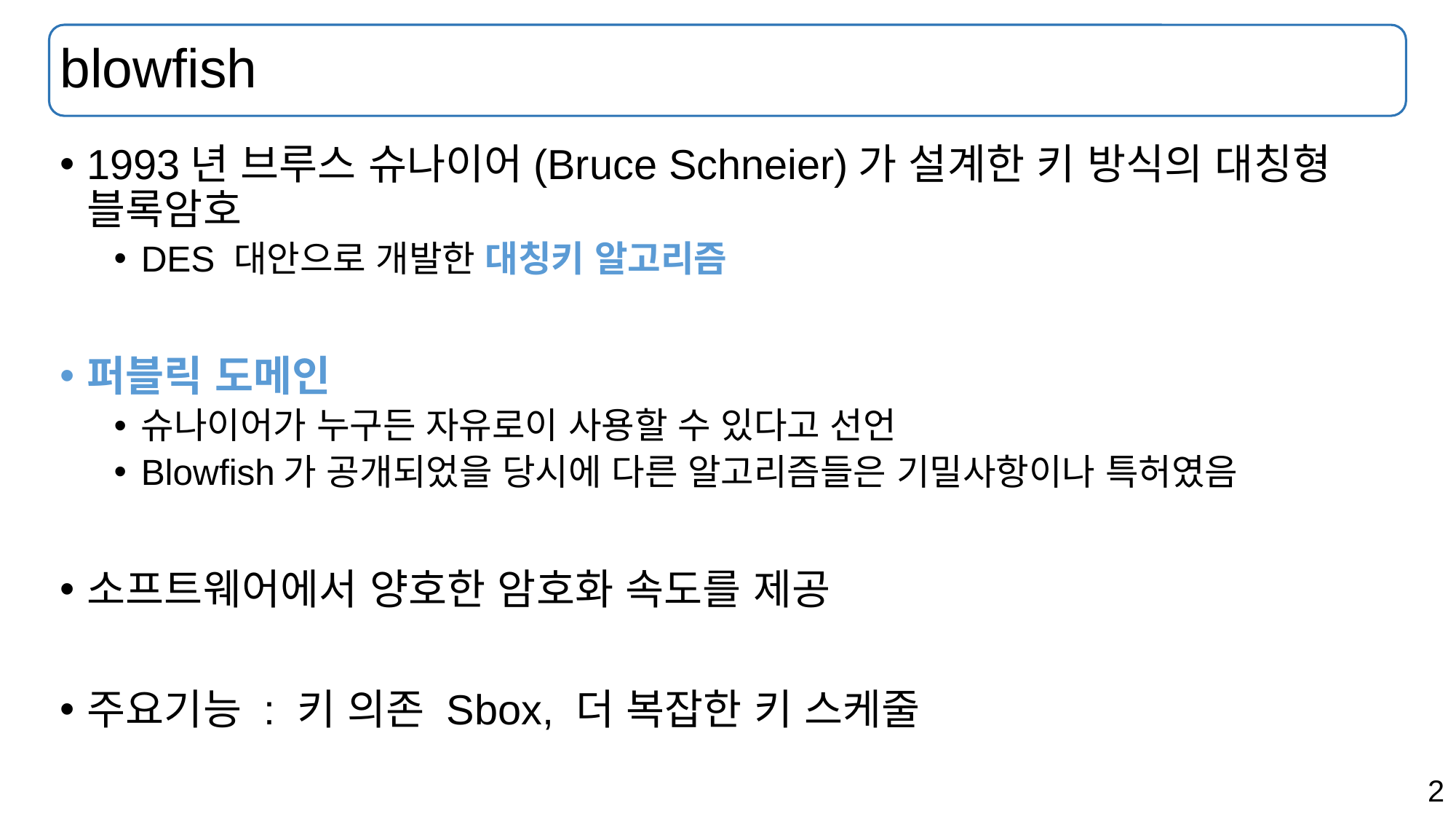

# blowfish
1993년 브루스 슈나이어(Bruce Schneier)가 설계한 키 방식의 대칭형 블록암호
DES 대안으로 개발한 대칭키 알고리즘

퍼블릭 도메인
슈나이어가 누구든 자유로이 사용할 수 있다고 선언
Blowfish가 공개되었을 당시에 다른 알고리즘들은 기밀사항이나 특허였음

소프트웨어에서 양호한 암호화 속도를 제공

주요기능 : 키 의존 Sbox, 더 복잡한 키 스케줄